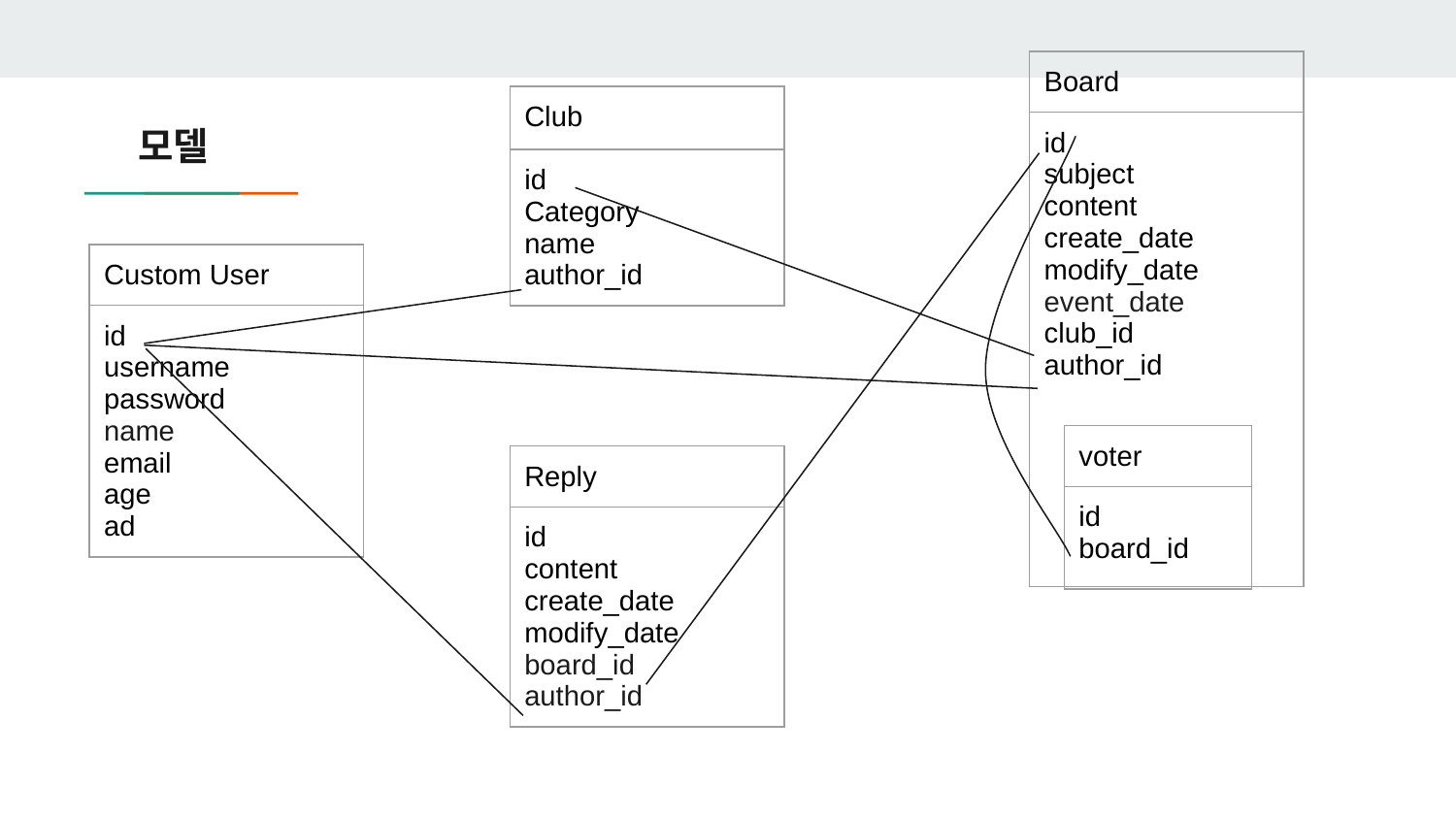

| Board |
| --- |
| id subject content create\_date modify\_date event\_date club\_id author\_id |
| Club |
| --- |
| id Category name author\_id |
# 모델

| Custom User |
| --- |
| id username password name email age ad |
| voter |
| --- |
| id board\_id |
| Reply |
| --- |
| id content create\_date modify\_date board\_id author\_id |